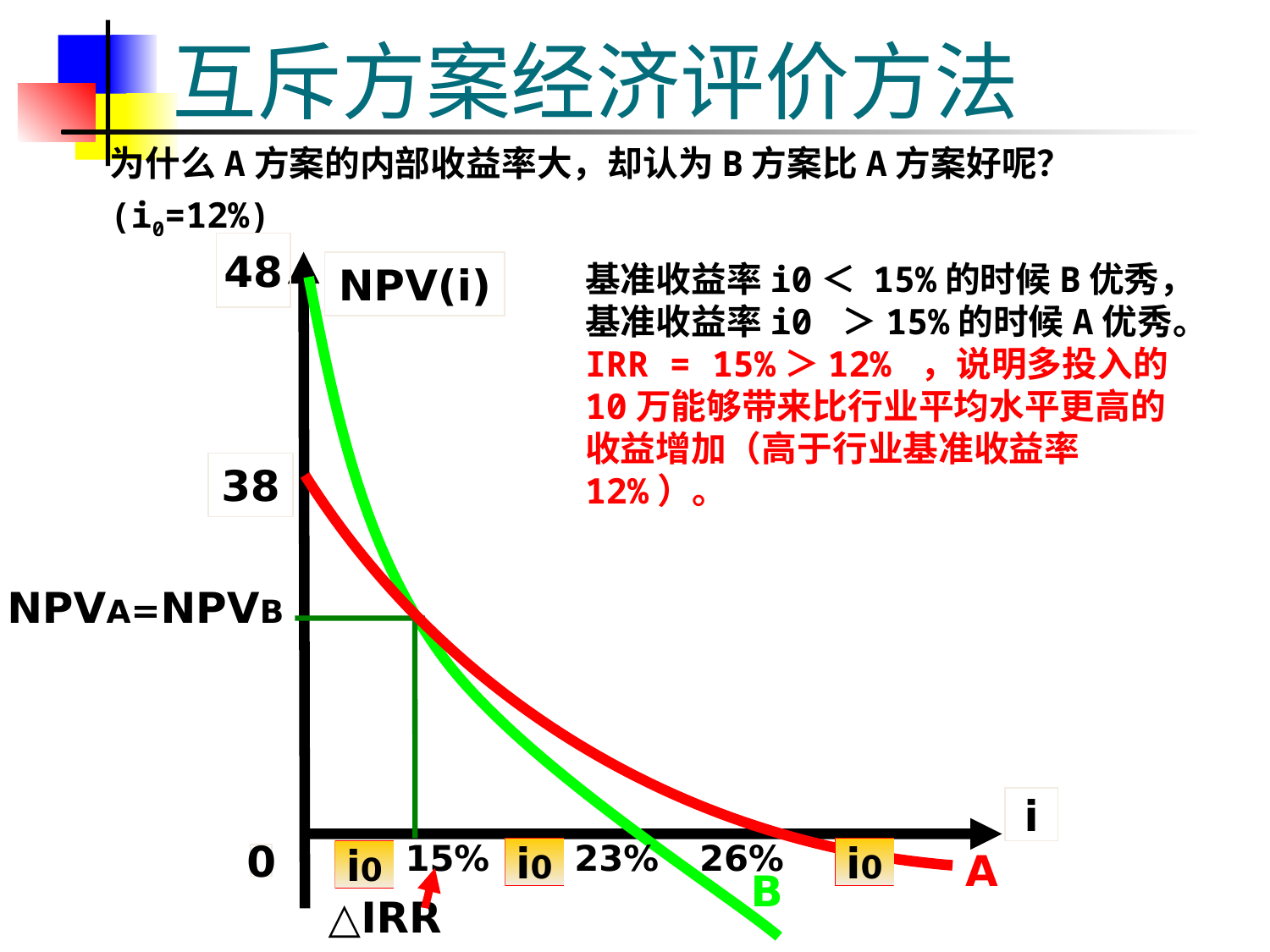

# 互斥方案经济评价方法

为什么A方案的内部收益率大，却认为B方案比A方案好呢？(i0=12%)
48
基准收益率i0＜ 15%的时候B优秀，
基准收益率i0 ＞15%的时候A优秀。
IRR = 15%＞12% ，说明多投入的10万能够带来比行业平均水平更高的收益增加（高于行业基准收益率12%）。

NPV(i)

38
NPVA=NPVB

i

15%
23%
26%
i0
i0
A
i0
0
B

△IRR
41